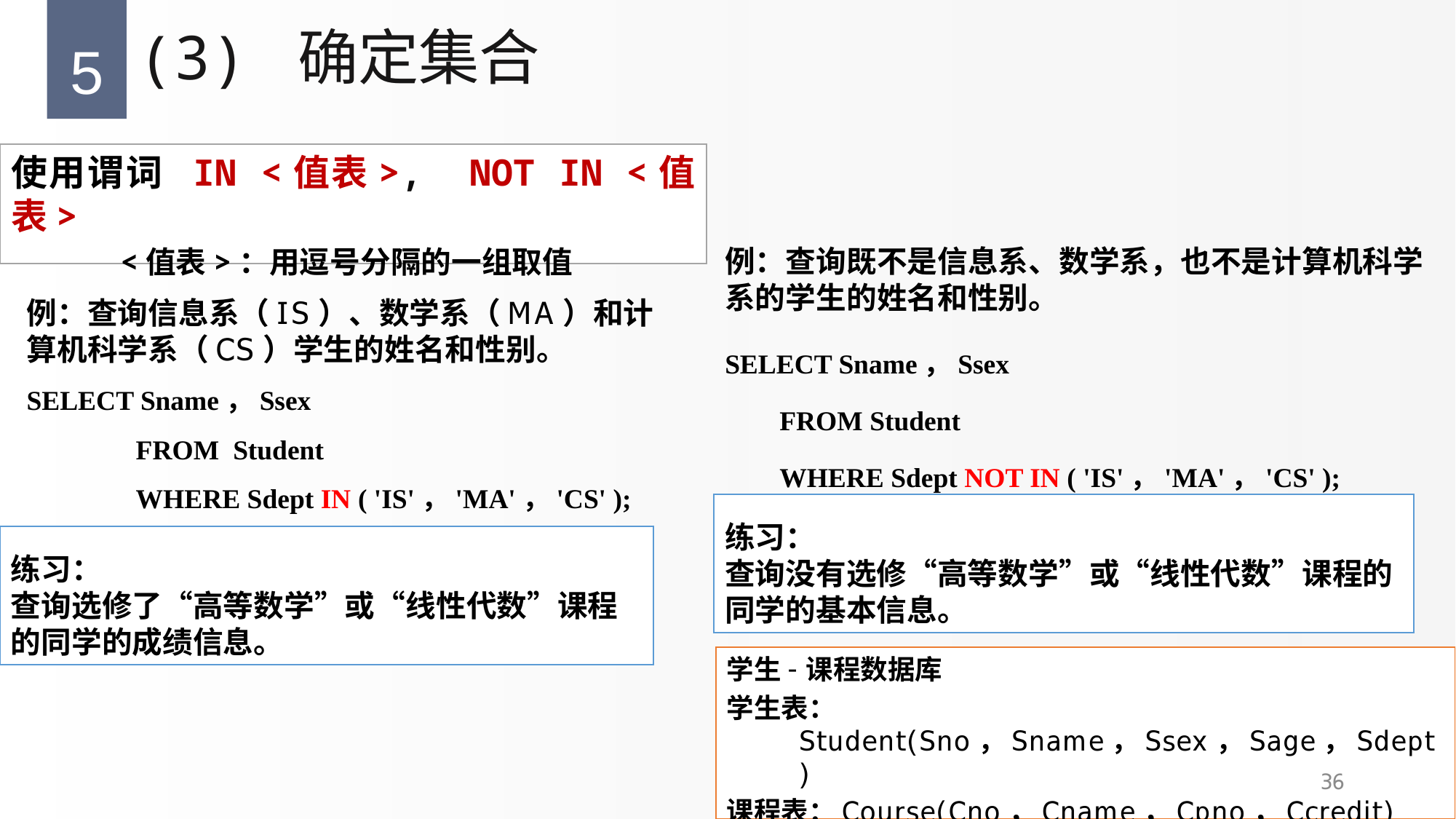

# (3) 确定集合
使用谓词  IN <值表>,  NOT IN <值表>
	<值表>：用逗号分隔的一组取值
例：查询既不是信息系、数学系，也不是计算机科学系的学生的姓名和性别。
SELECT Sname，Ssex
FROM Student
WHERE Sdept NOT IN ( 'IS'，'MA'，'CS' );
例：查询信息系（IS）、数学系（MA）和计算机科学系（CS）学生的姓名和性别。
SELECT Sname，Ssex
	FROM  Student
	WHERE Sdept IN ( 'IS'，'MA'，'CS' );
练习：
查询没有选修“高等数学”或“线性代数”课程的同学的基本信息。
练习：
查询选修了“高等数学”或“线性代数”课程的同学的成绩信息。
36